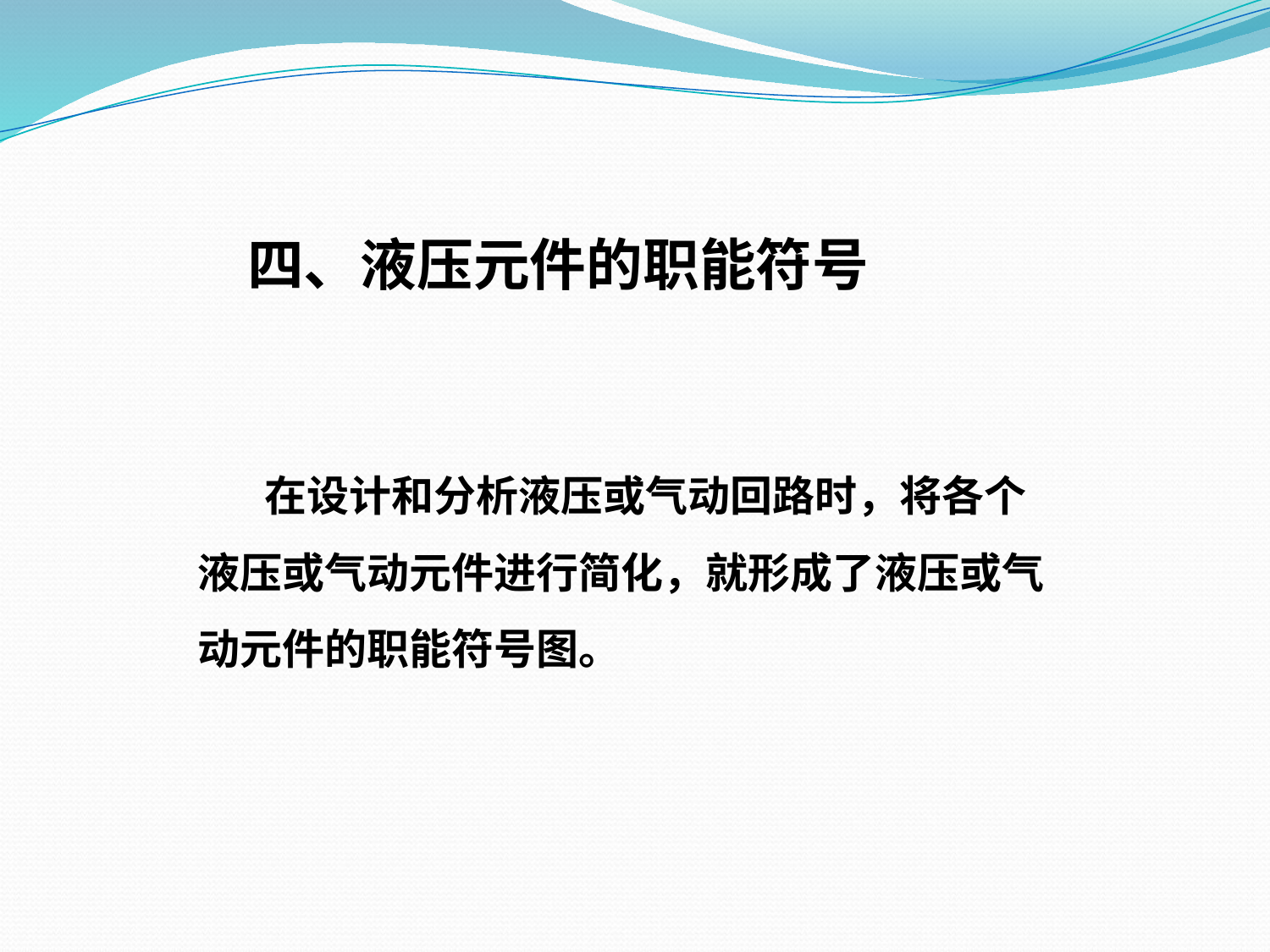

四、液压元件的职能符号
     在设计和分析液压或气动回路时，将各个液压或气动元件进行简化，就形成了液压或气动元件的职能符号图。